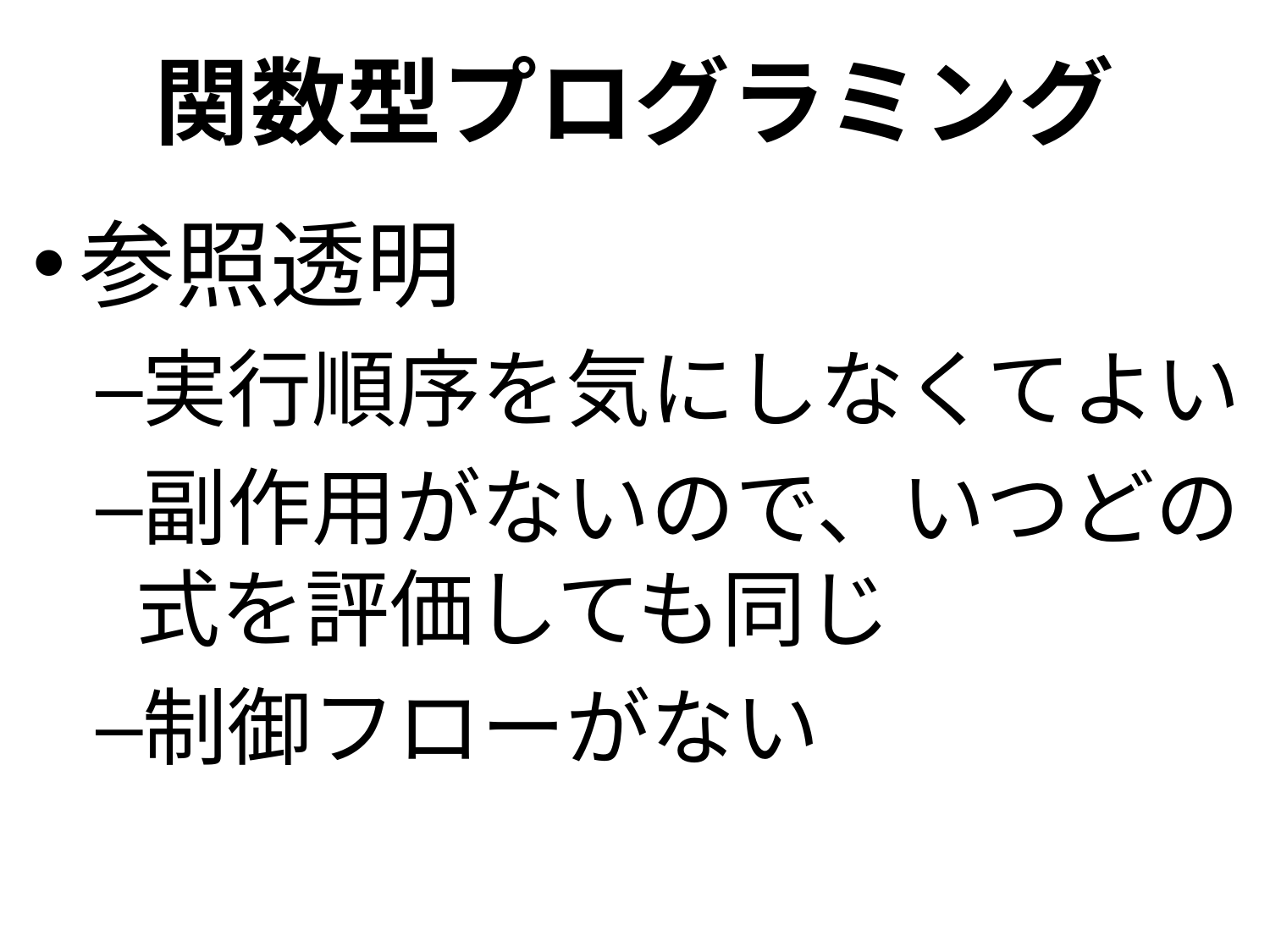

# 関数型プログラミング
参照透明
実行順序を気にしなくてよい
副作用がないので、いつどの式を評価しても同じ
制御フローがない